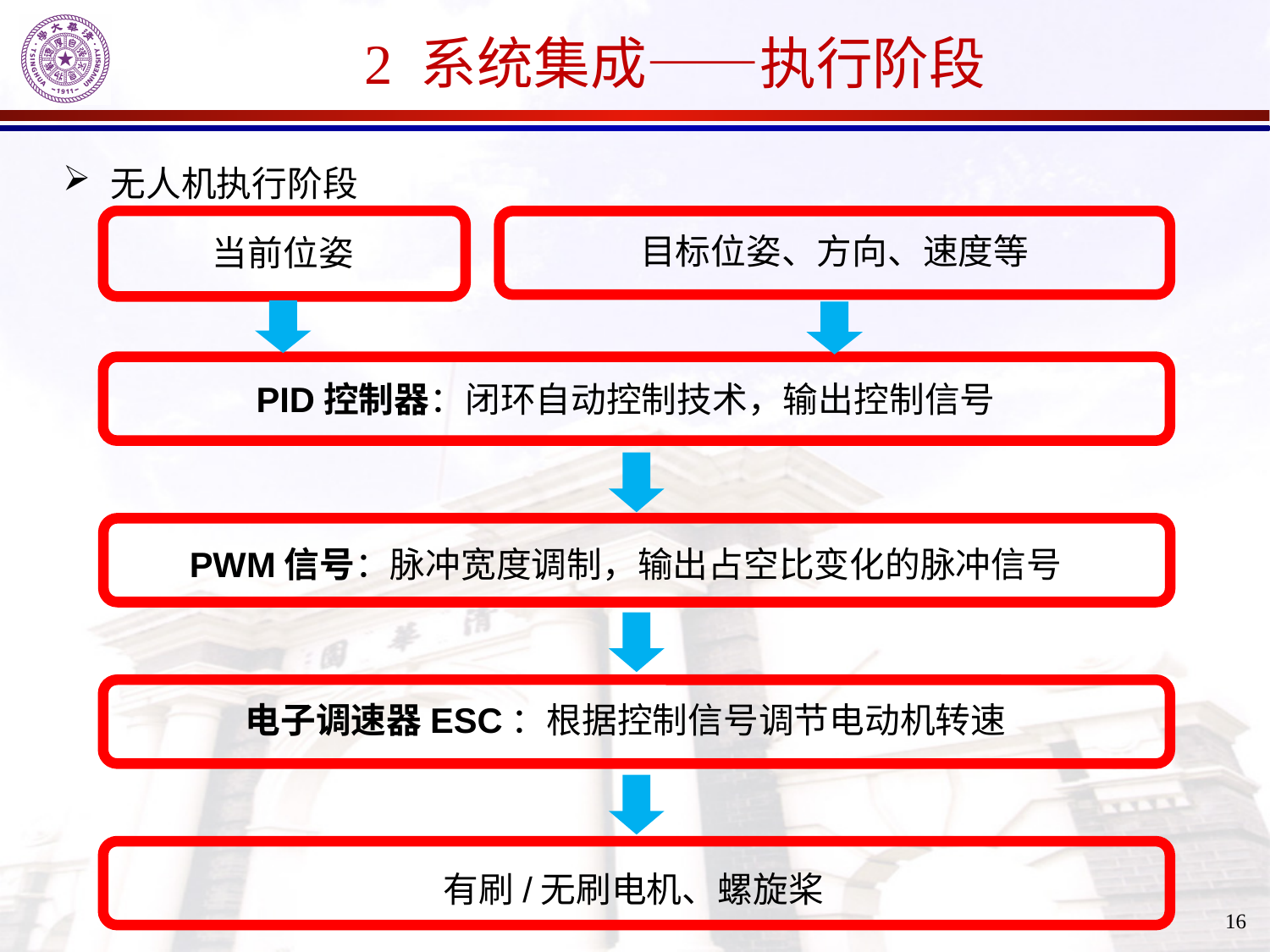

# 2 系统集成——执行阶段
无人机执行阶段

当前位姿

目标位姿、方向、速度等

PID控制器：闭环自动控制技术，输出控制信号

PWM信号：脉冲宽度调制，输出占空比变化的脉冲信号

电子调速器ESC：根据控制信号调节电动机转速

有刷/无刷电机、螺旋桨
16